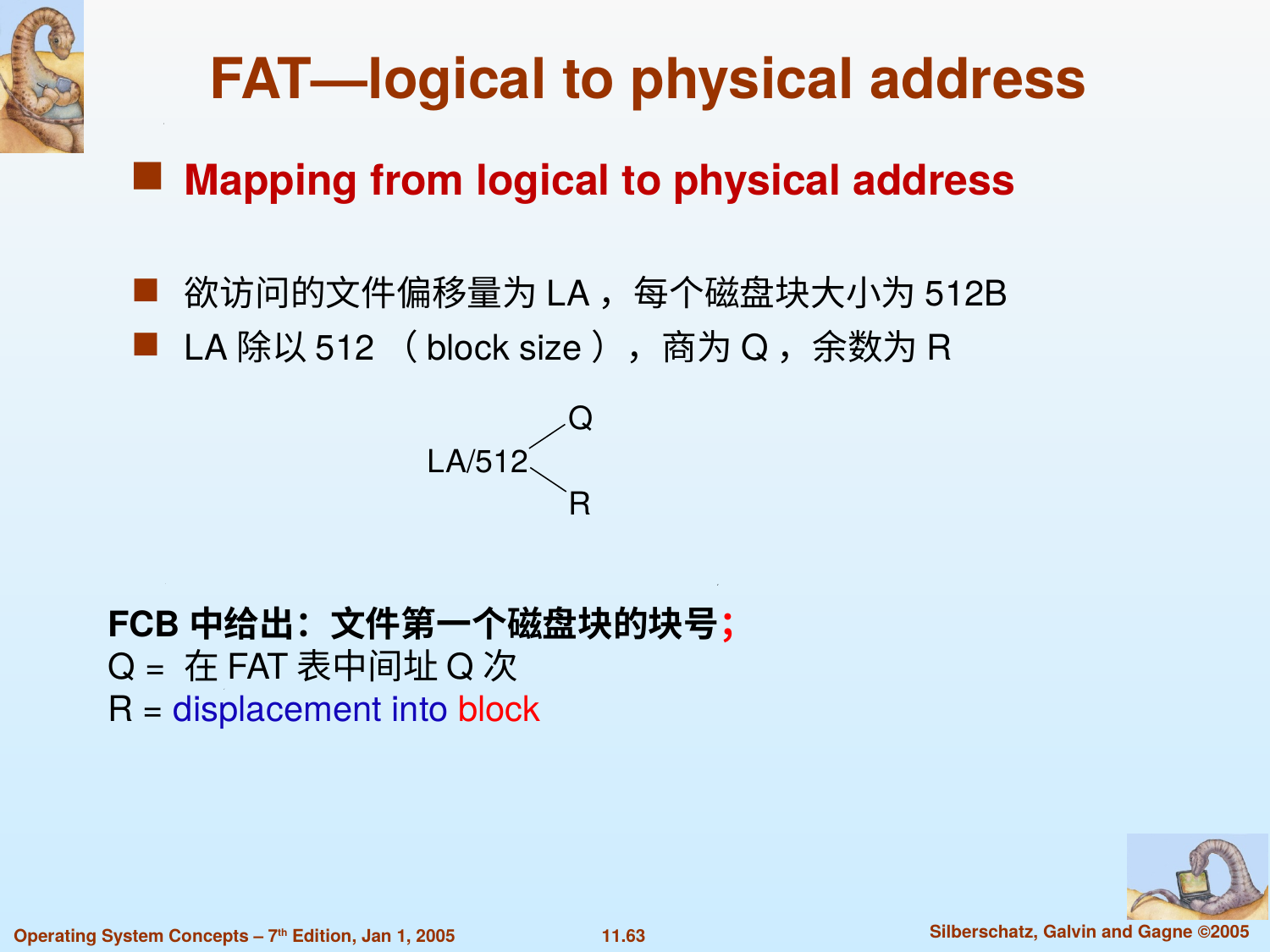

FAT—logical to physical address
Mapping from logical to physical address

欲访问的文件偏移量为LA，每个磁盘块大小为512B
LA除以512（block size），商为Q，余数为R

Q

LA/512

R

FCB中给出：文件第一个磁盘块的块号；
Q = 在FAT表中间址Q次
R = displacement into block